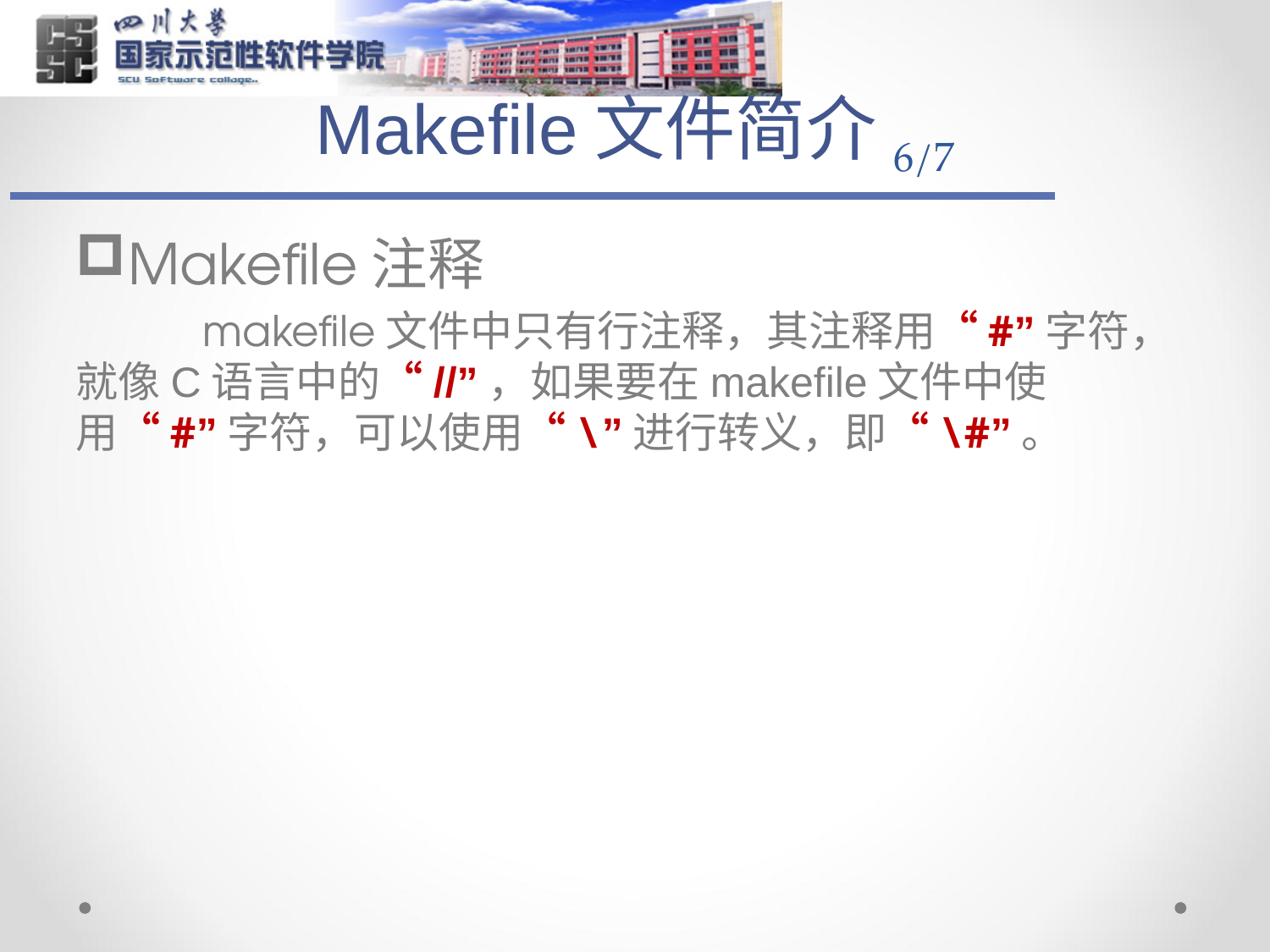

# Makefile文件简介6/7
Makefile注释
	makefile文件中只有行注释，其注释用“#”字符，就像C语言中的“//”，如果要在makefile文件中使用“#”字符，可以使用“\”进行转义，即“\#”。